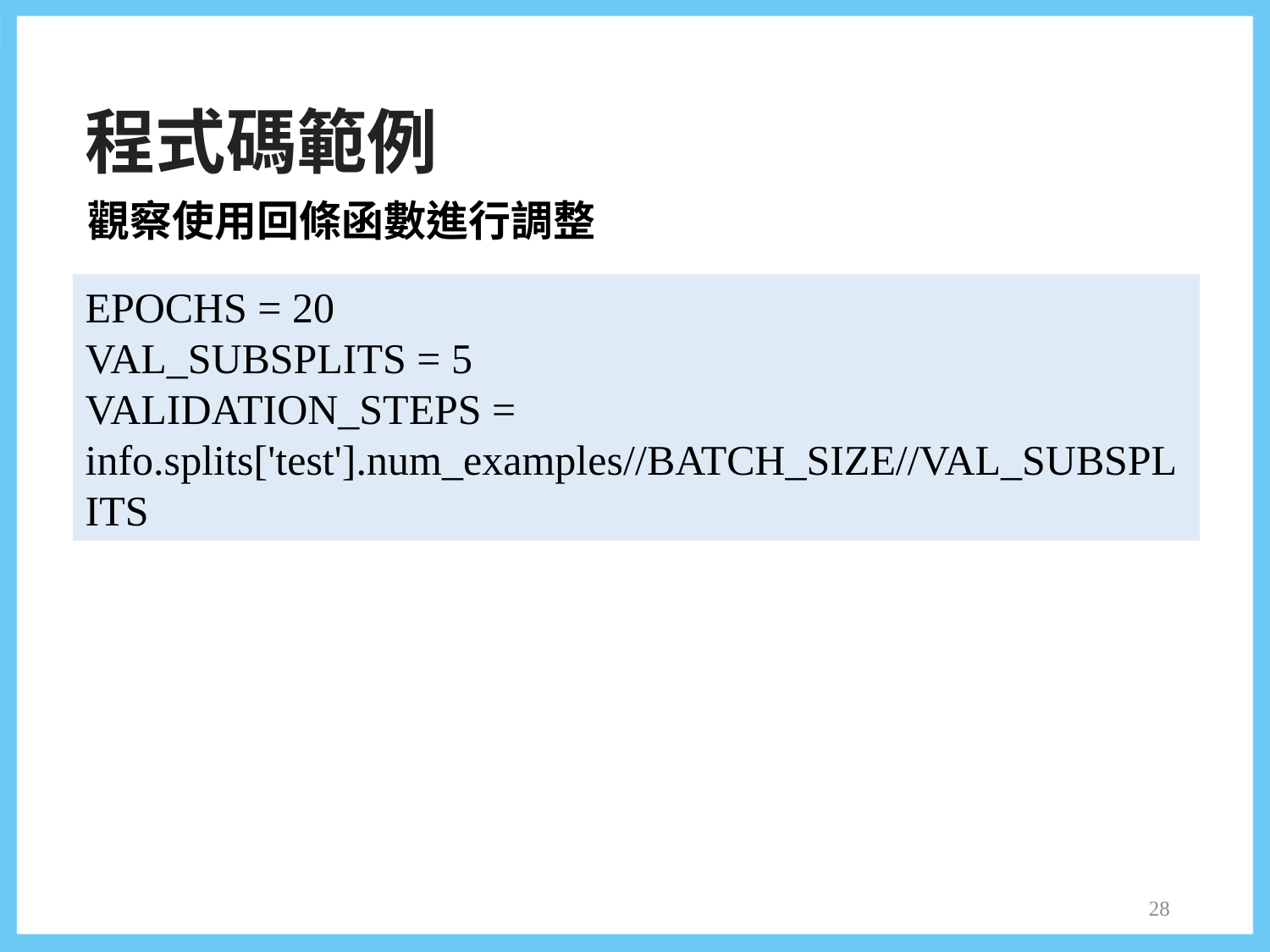

程式碼範例
觀察使用回條函數進行調整
EPOCHS = 20
VAL_SUBSPLITS = 5
VALIDATION_STEPS = info.splits['test'].num_examples//BATCH_SIZE//VAL_SUBSPLITS
28